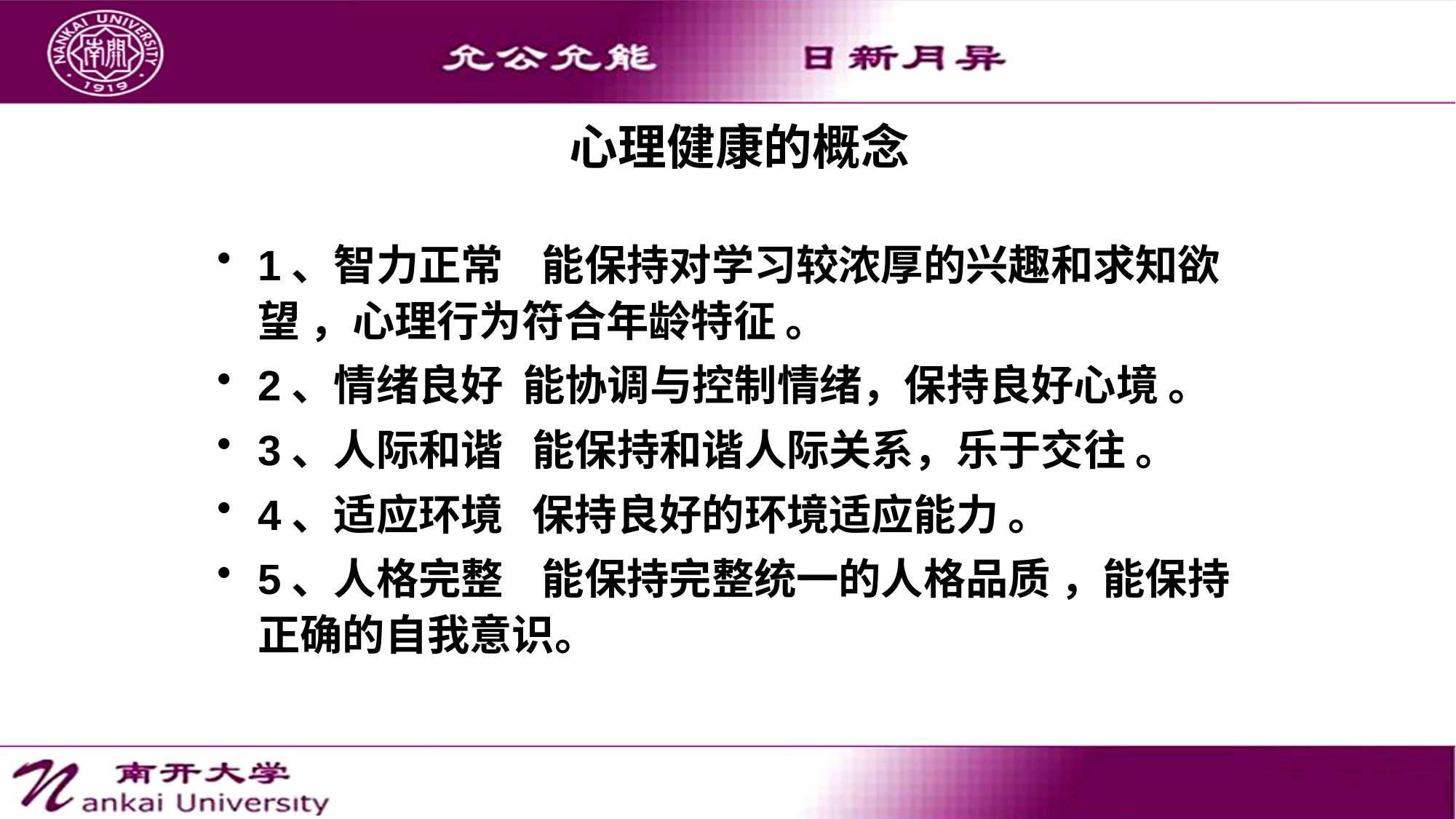

# 心理健康的概念
1、智力正常    能保持对学习较浓厚的兴趣和求知欲望 ，心理行为符合年龄特征 。
2、情绪良好  能协调与控制情绪，保持良好心境 。
3、人际和谐   能保持和谐人际关系，乐于交往 。
4、适应环境   保持良好的环境适应能力 。
5、人格完整    能保持完整统一的人格品质 ，能保持正确的自我意识。